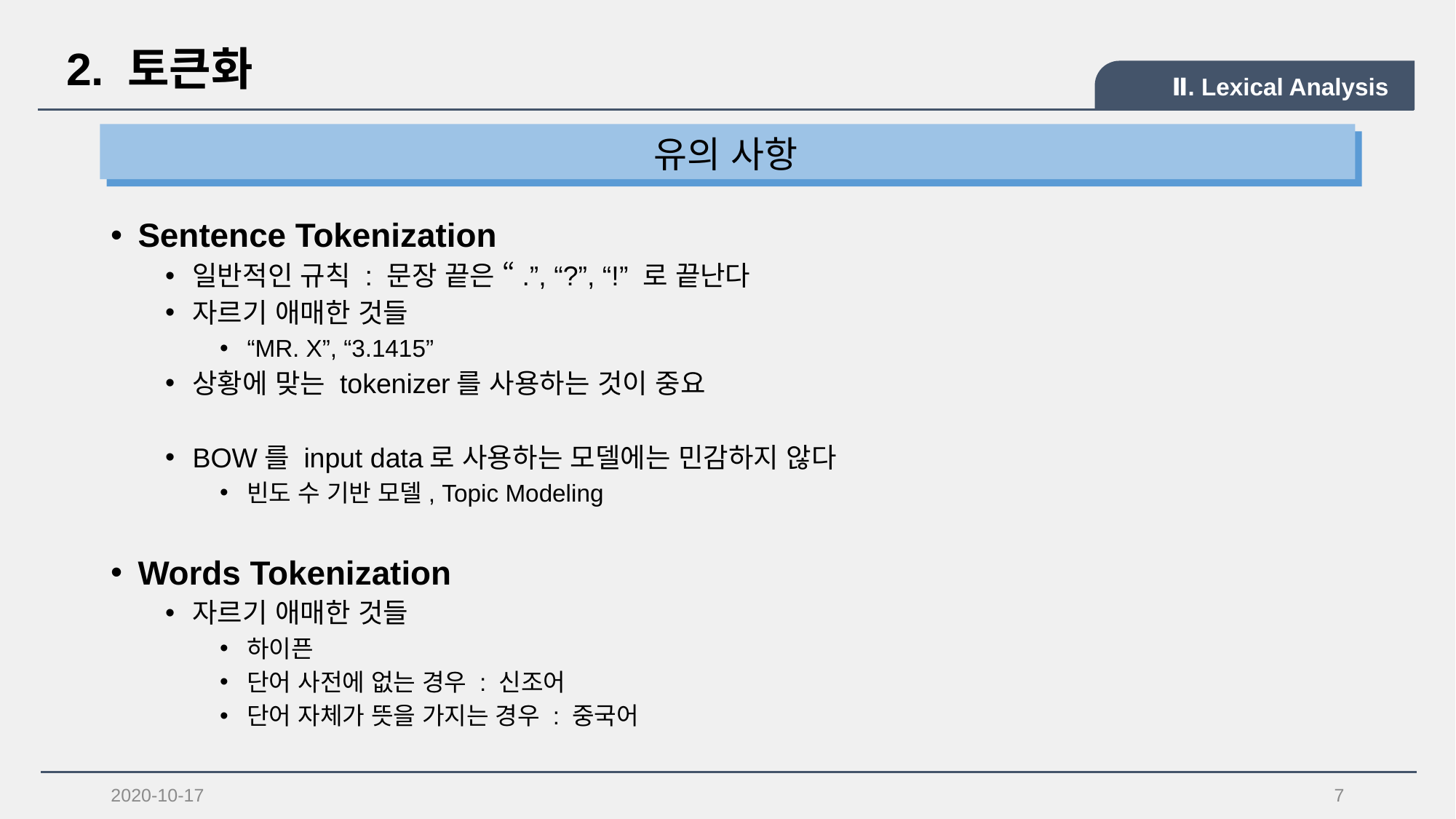

2. 토큰화

Ⅱ. Lexical Analysis
유의 사항

Sentence Tokenization
일반적인 규칙 : 문장 끝은 “.”, “?”, “!” 로 끝난다
자르기 애매한 것들
“MR. X”, “3.1415”
상황에 맞는 tokenizer를 사용하는 것이 중요

BOW를 input data로 사용하는 모델에는 민감하지 않다
빈도 수 기반 모델, Topic Modeling

Words Tokenization
자르기 애매한 것들
하이픈
단어 사전에 없는 경우 : 신조어
단어 자체가 뜻을 가지는 경우 : 중국어

2020-10-17
7